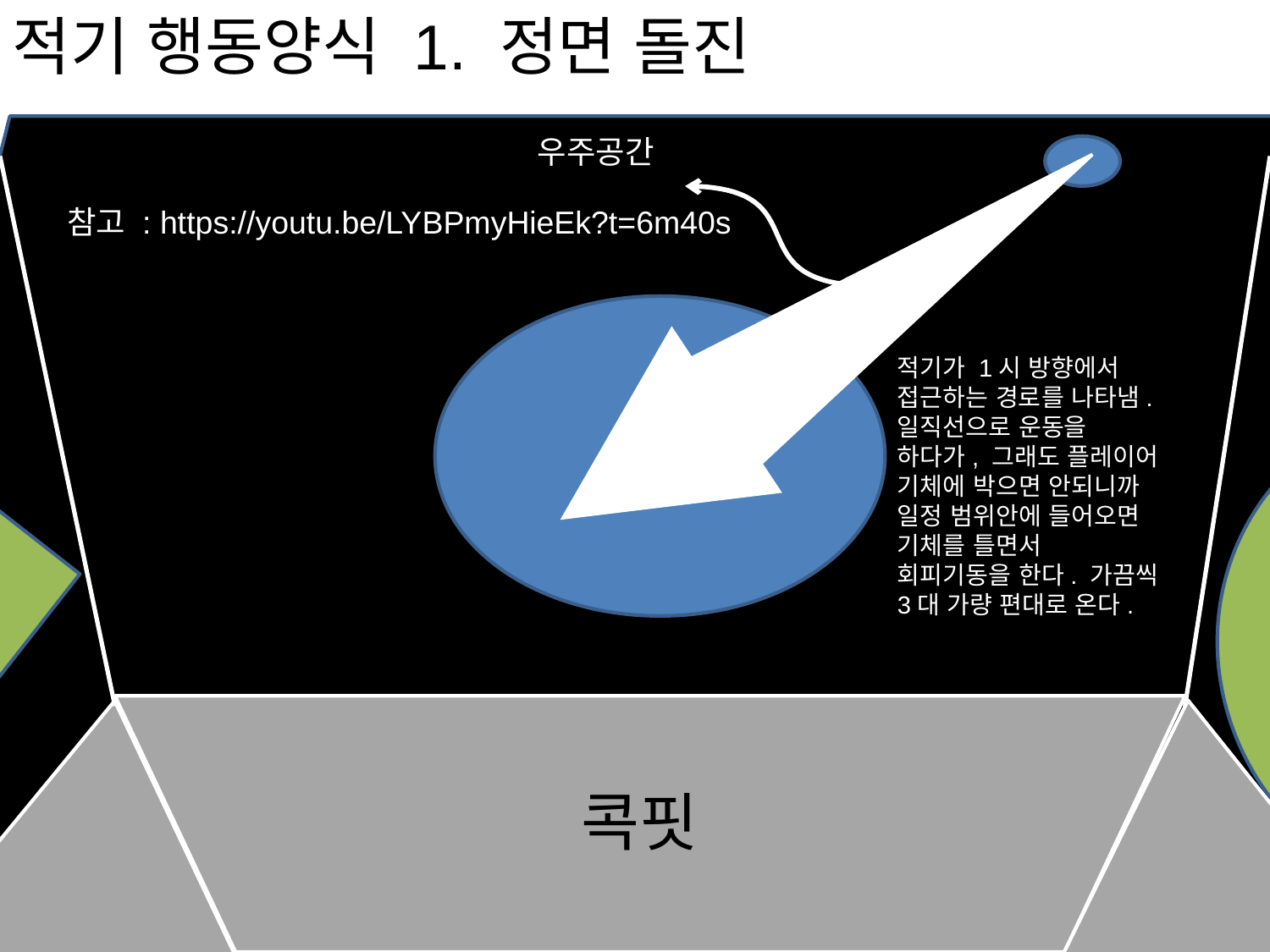

적기 행동양식 1. 정면 돌진

우주공간

참고 : https://youtu.be/LYBPmyHieEk?t=6m40s

우주선
적기가 1시 방향에서 접근하는 경로를 나타냄. 일직선으로 운동을 하다가, 그래도 플레이어 기체에 박으면 안되니까 일정 범위안에 들어오면 기체를 틀면서 회피기동을 한다. 가끔씩 3대 가량 편대로 온다.

우주선

콕핏